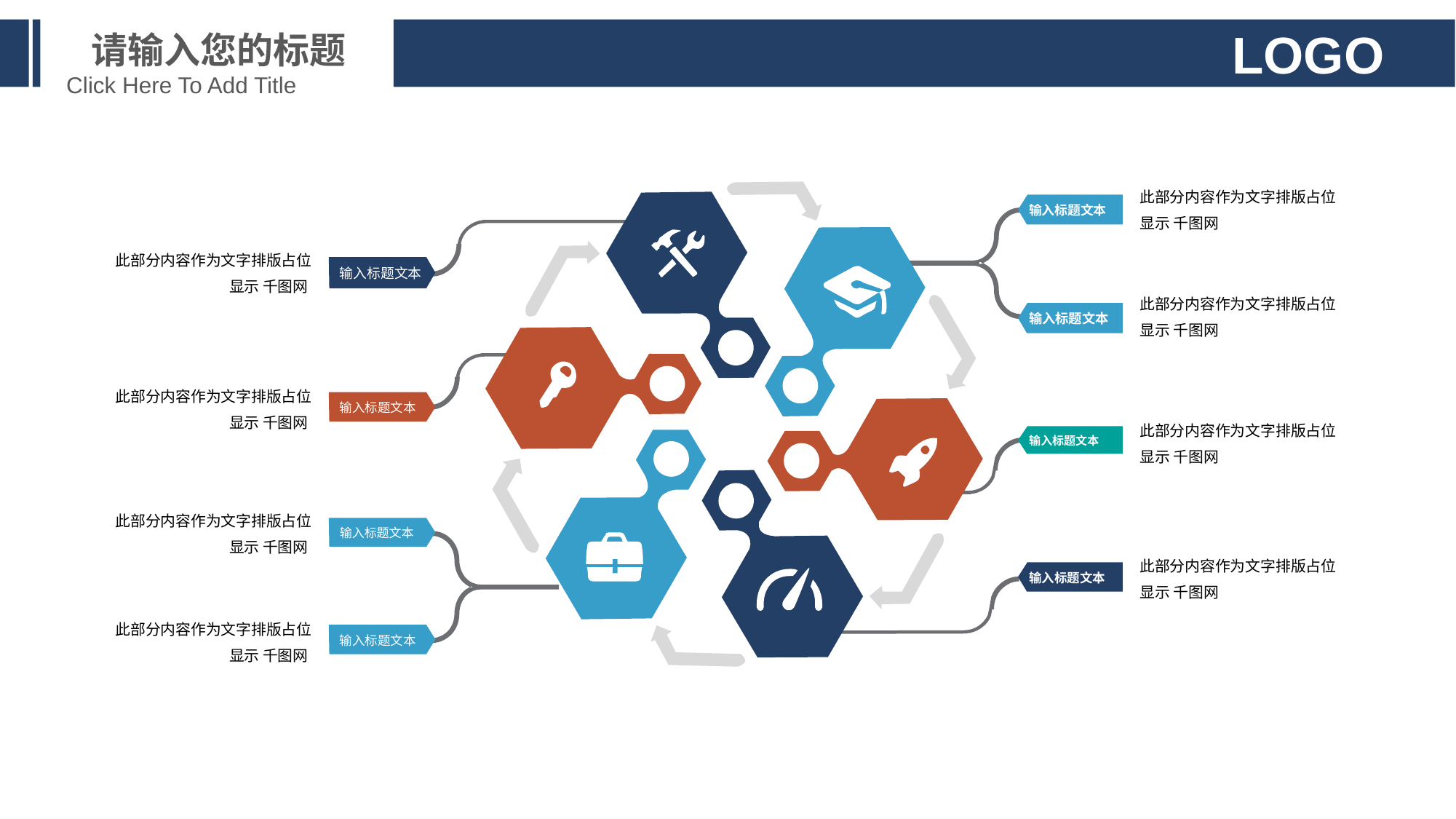

此部分内容作为文字排版占位
显示 千图网

输入标题文本

此部分内容作为文字排版占位
显示 千图网

输入标题文本

此部分内容作为文字排版占位
显示 千图网

输入标题文本

此部分内容作为文字排版占位
显示 千图网
输入标题文本

此部分内容作为文字排版占位
显示 千图网
输入标题文本

此部分内容作为文字排版占位
显示 千图网
输入标题文本

此部分内容作为文字排版占位
显示 千图网
输入标题文本

此部分内容作为文字排版占位
显示 千图网
输入标题文本